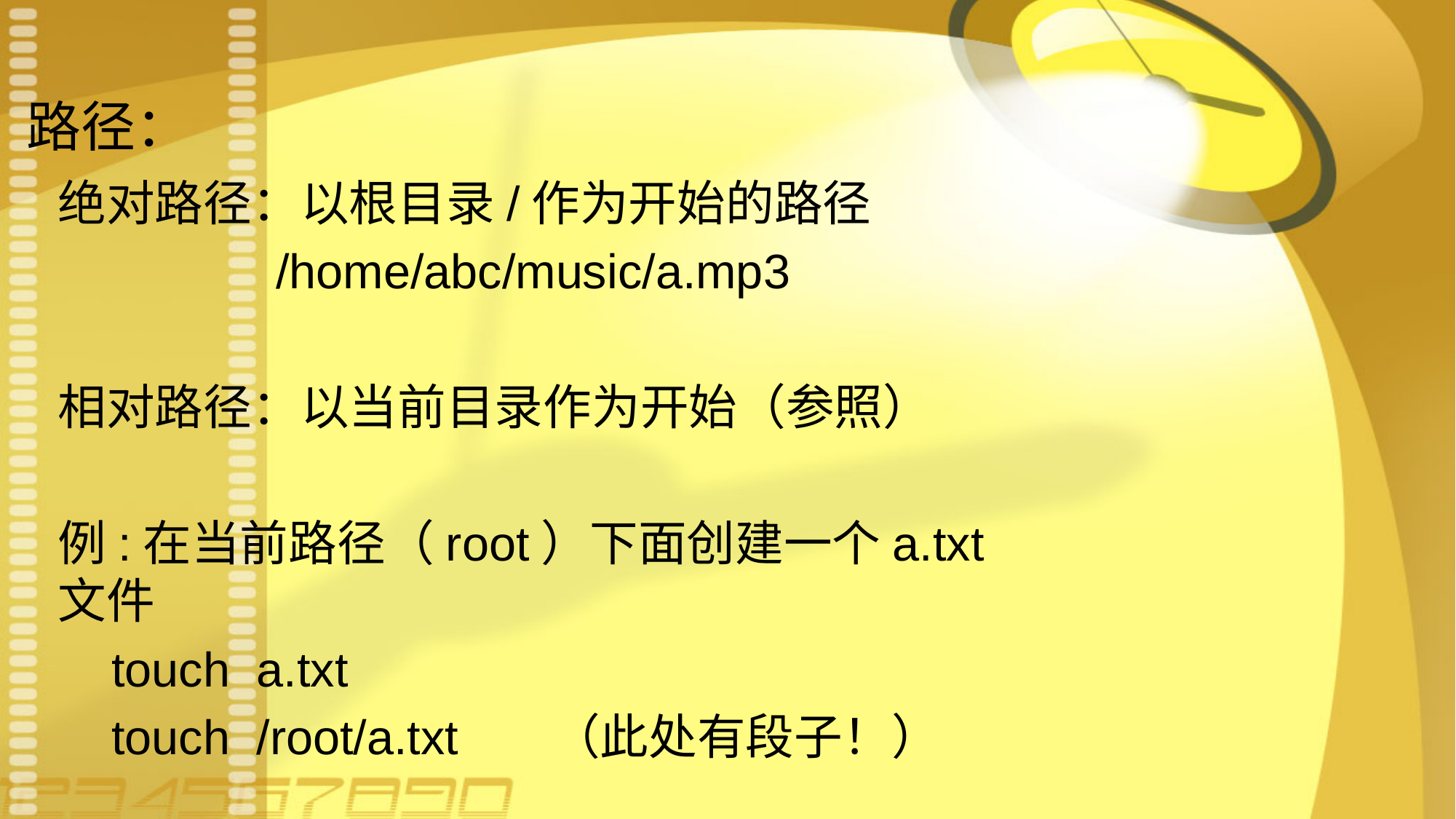

# 路径：

绝对路径：以根目录/作为开始的路径
		/home/abc/music/a.mp3

相对路径：以当前目录作为开始（参照）

例:在当前路径（root）下面创建一个a.txt 文件
    touch  a.txt
    touch  /root/a.txt      （此处有段子！）